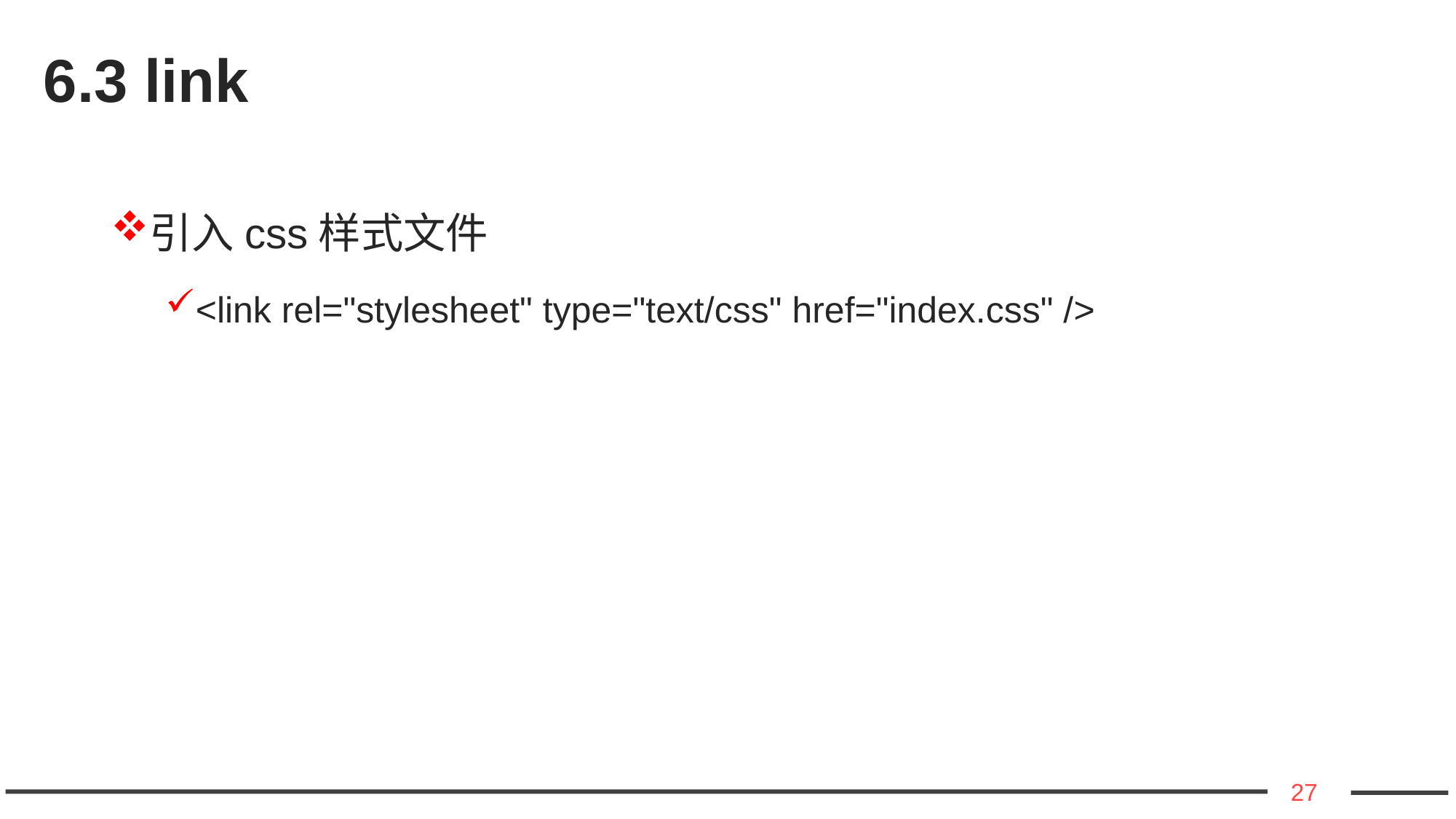

# 6.3 link
引入css样式文件
<link rel="stylesheet" type="text/css" href="index.css" />